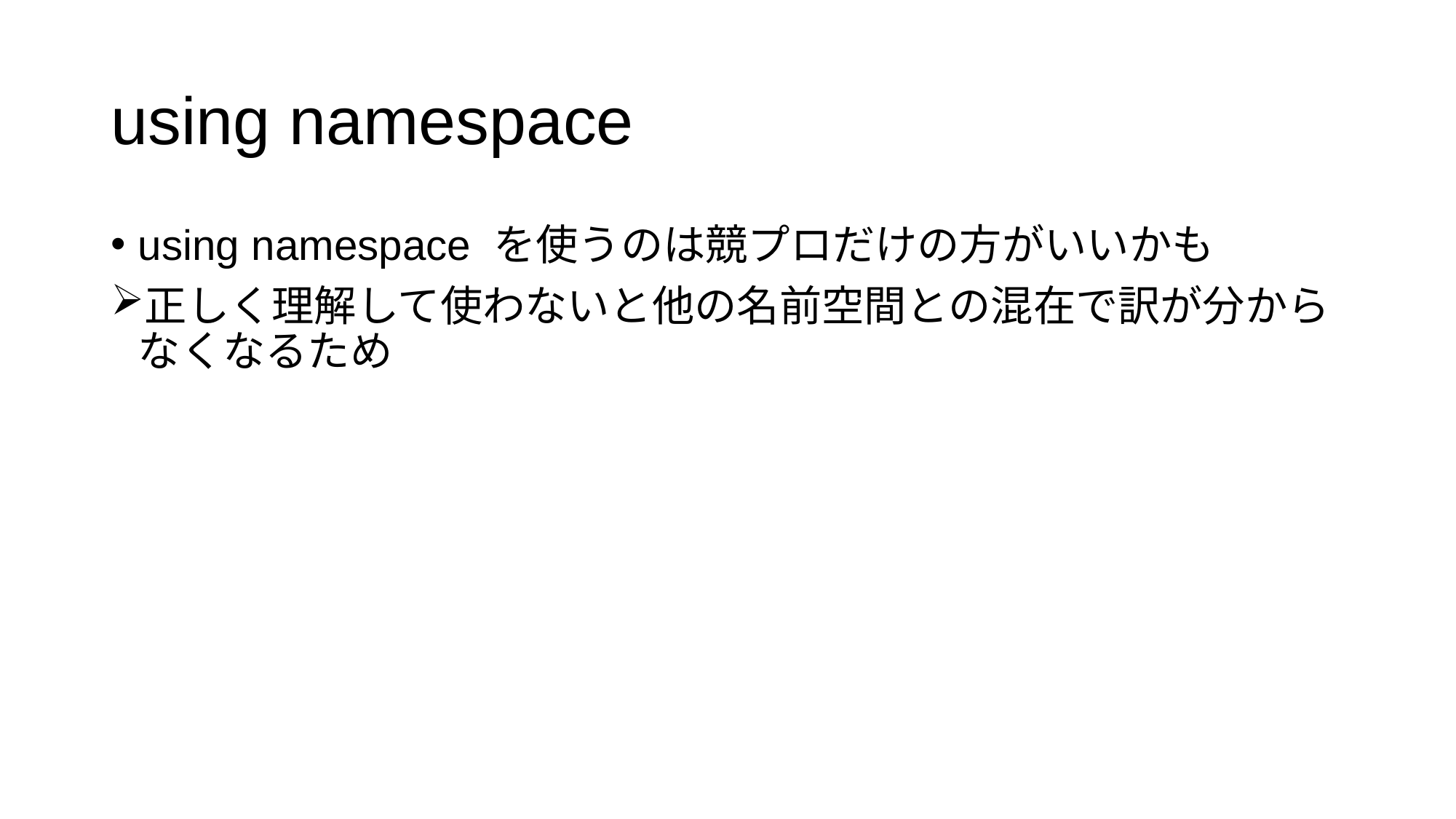

# using namespace
using namespace を使うのは競プロだけの方がいいかも
正しく理解して使わないと他の名前空間との混在で訳が分からなくなるため